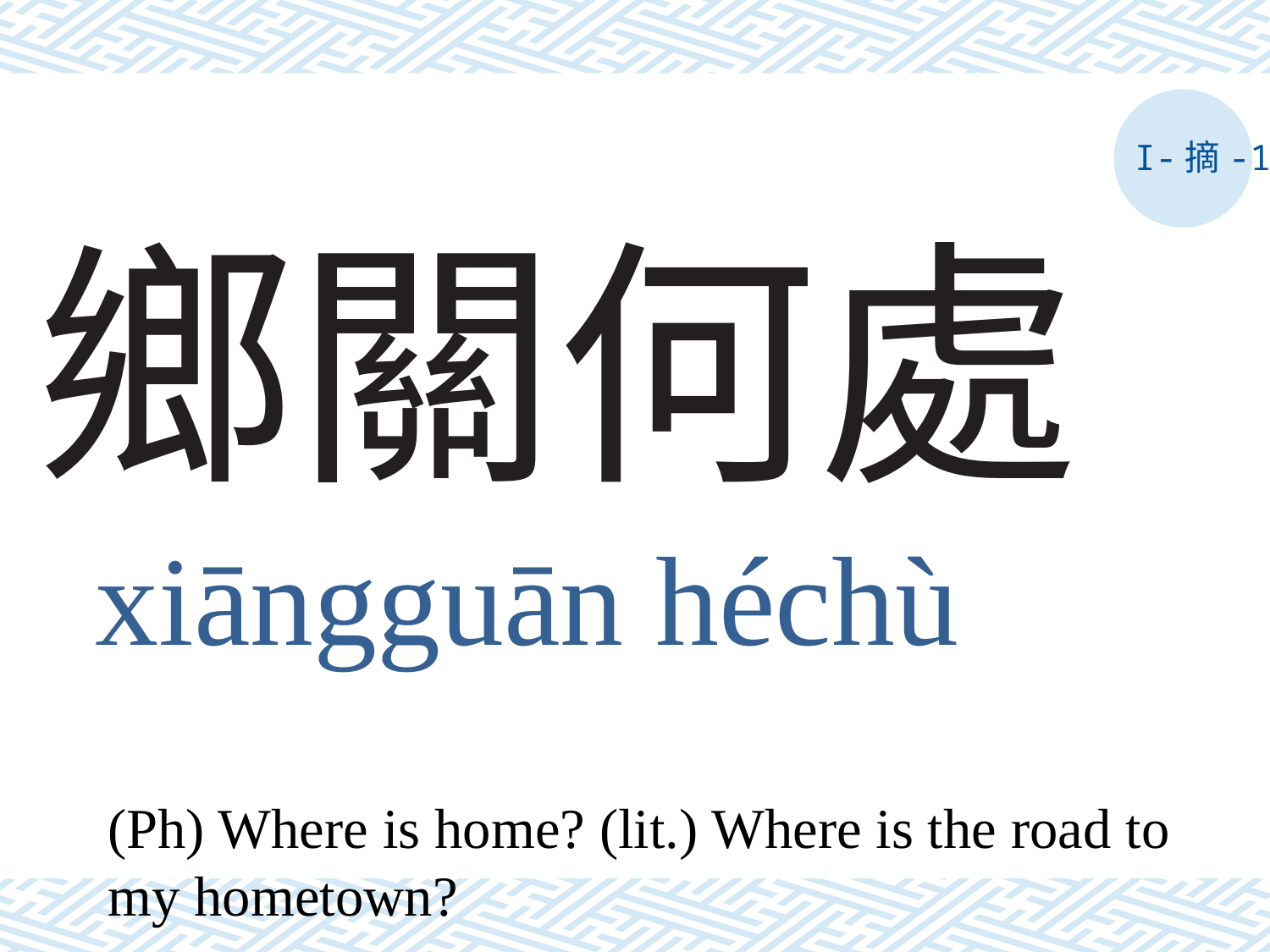

I-摘-1

# 鄉關何處
xiāngguān héchù
(Ph) Where is home? (lit.) Where is the road to my hometown?